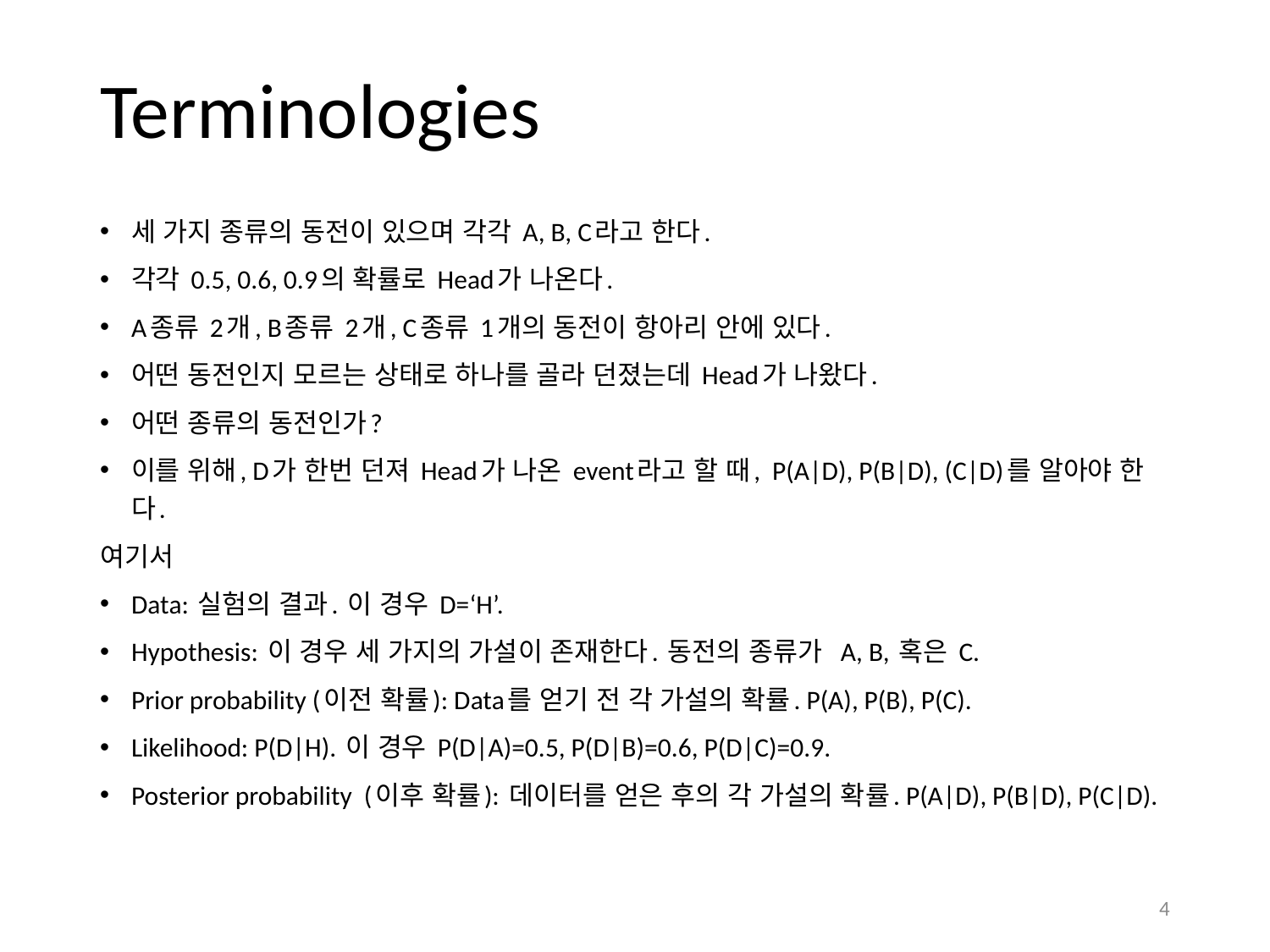

# Terminologies
세 가지 종류의 동전이 있으며 각각 A, B, C라고 한다.
각각 0.5, 0.6, 0.9의 확률로 Head가 나온다.
A종류 2개, B종류 2개, C종류 1개의 동전이 항아리 안에 있다.
어떤 동전인지 모르는 상태로 하나를 골라 던졌는데 Head가 나왔다.
어떤 종류의 동전인가?
이를 위해, D가 한번 던져 Head가 나온 event라고 할 때,  P(A|D), P(B|D), (C|D)를 알아야 한다.
여기서
Data: 실험의 결과. 이 경우 D=‘H’.
Hypothesis: 이 경우 세 가지의 가설이 존재한다. 동전의 종류가  A, B, 혹은 C.
Prior probability (이전 확률): Data를 얻기 전 각 가설의 확률. P(A), P(B), P(C).
Likelihood: P(D|H). 이 경우 P(D|A)=0.5, P(D|B)=0.6, P(D|C)=0.9.
Posterior probability  (이후 확률): 데이터를 얻은 후의 각 가설의 확률. P(A|D), P(B|D), P(C|D).

4